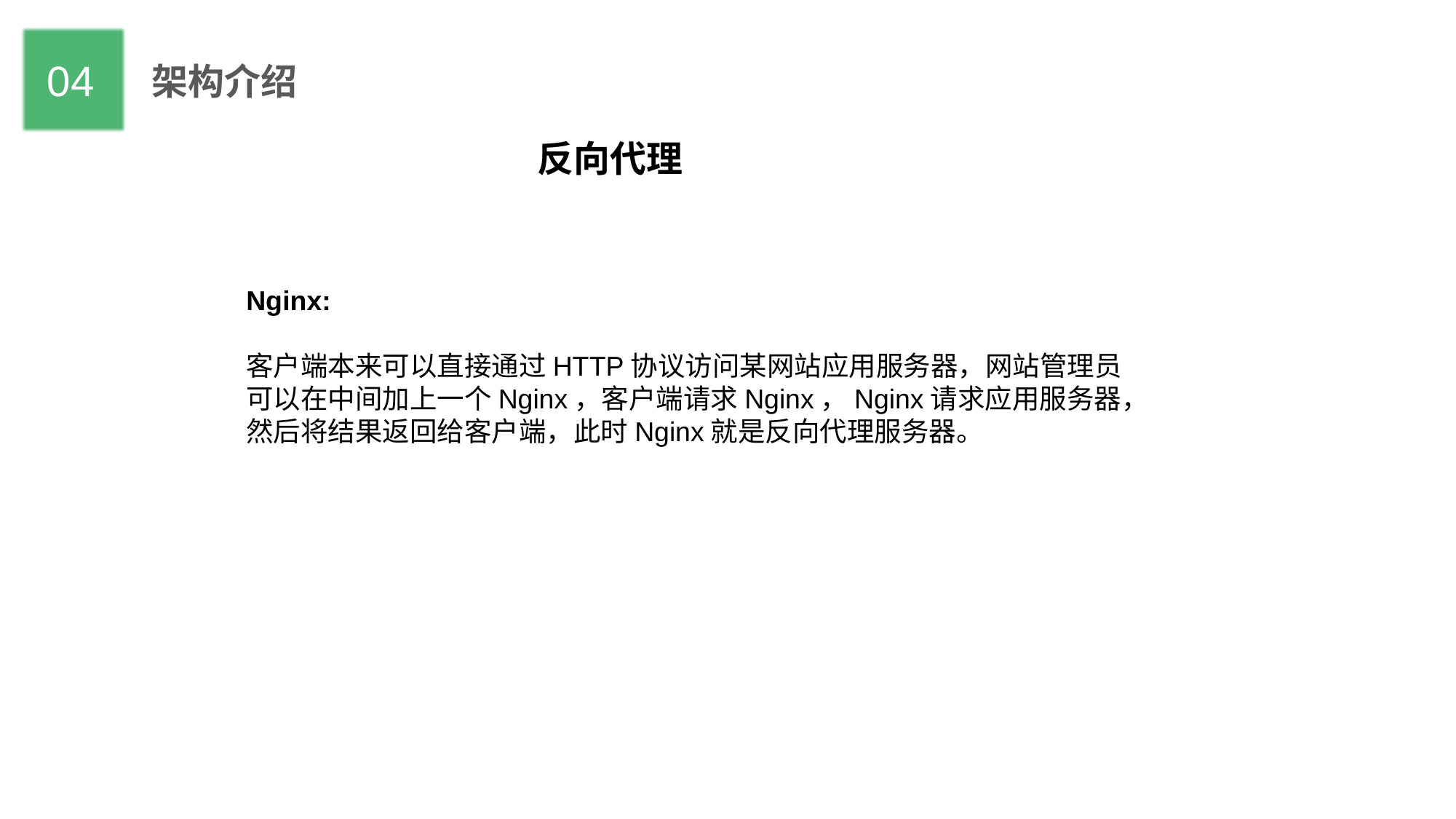

04
架构介绍
反向代理
Nginx:

客户端本来可以直接通过HTTP协议访问某网站应用服务器，网站管理员可以在中间加上一个Nginx，客户端请求Nginx，Nginx请求应用服务器，然后将结果返回给客户端，此时Nginx就是反向代理服务器。